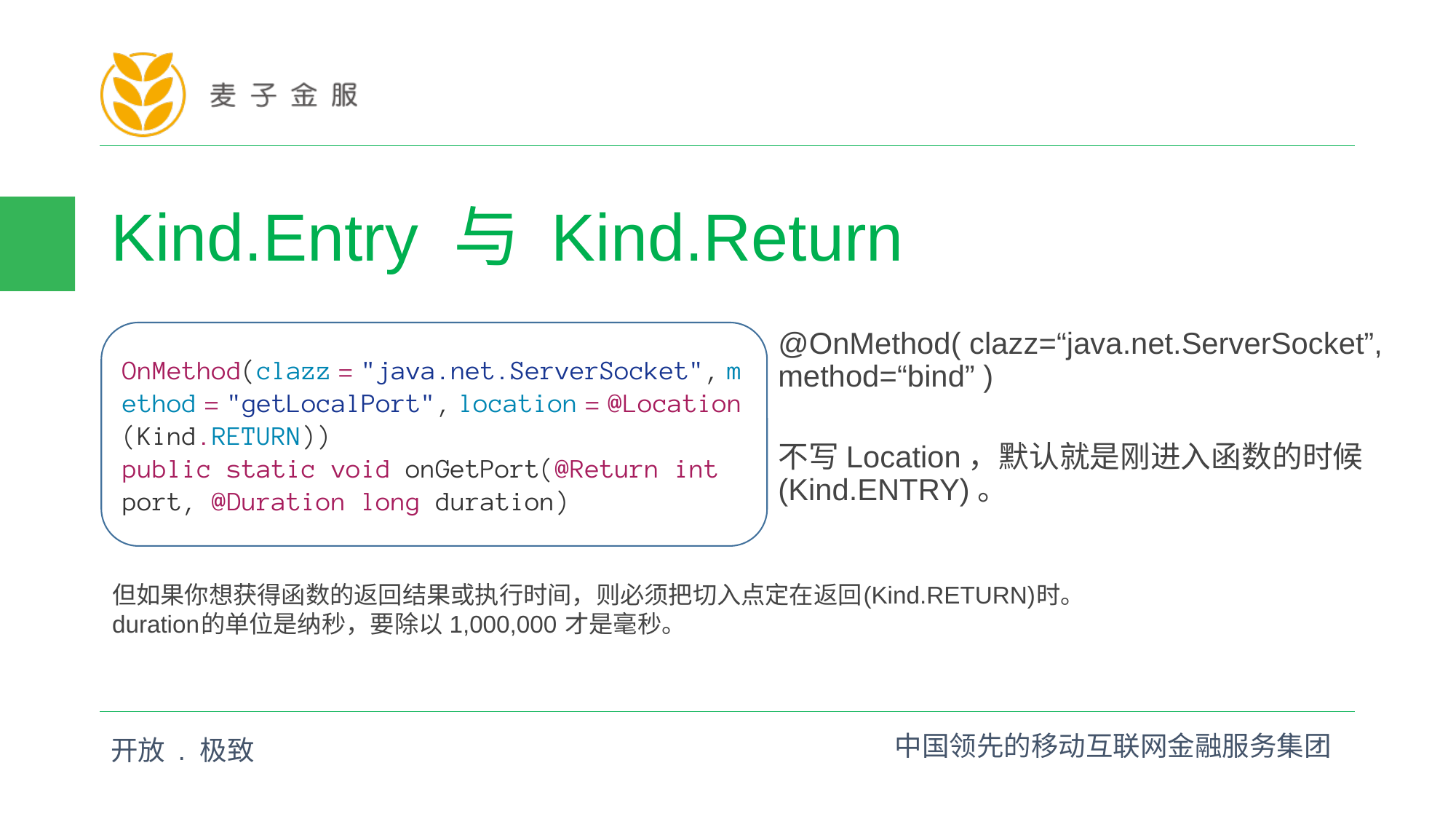

# Kind.Entry 与 Kind.Return

OnMethod(clazz = "java.net.ServerSocket", method = "getLocalPort", location = @Location(Kind.RETURN))
public static void onGetPort(@Return int port, @Duration long duration)
@OnMethod( clazz=“java.net.ServerSocket”, method=“bind” )
不写Location，默认就是刚进入函数的时候(Kind.ENTRY)。

但如果你想获得函数的返回结果或执行时间，则必须把切入点定在返回(Kind.RETURN)时。
duration的单位是纳秒，要除以 1,000,000 才是毫秒。